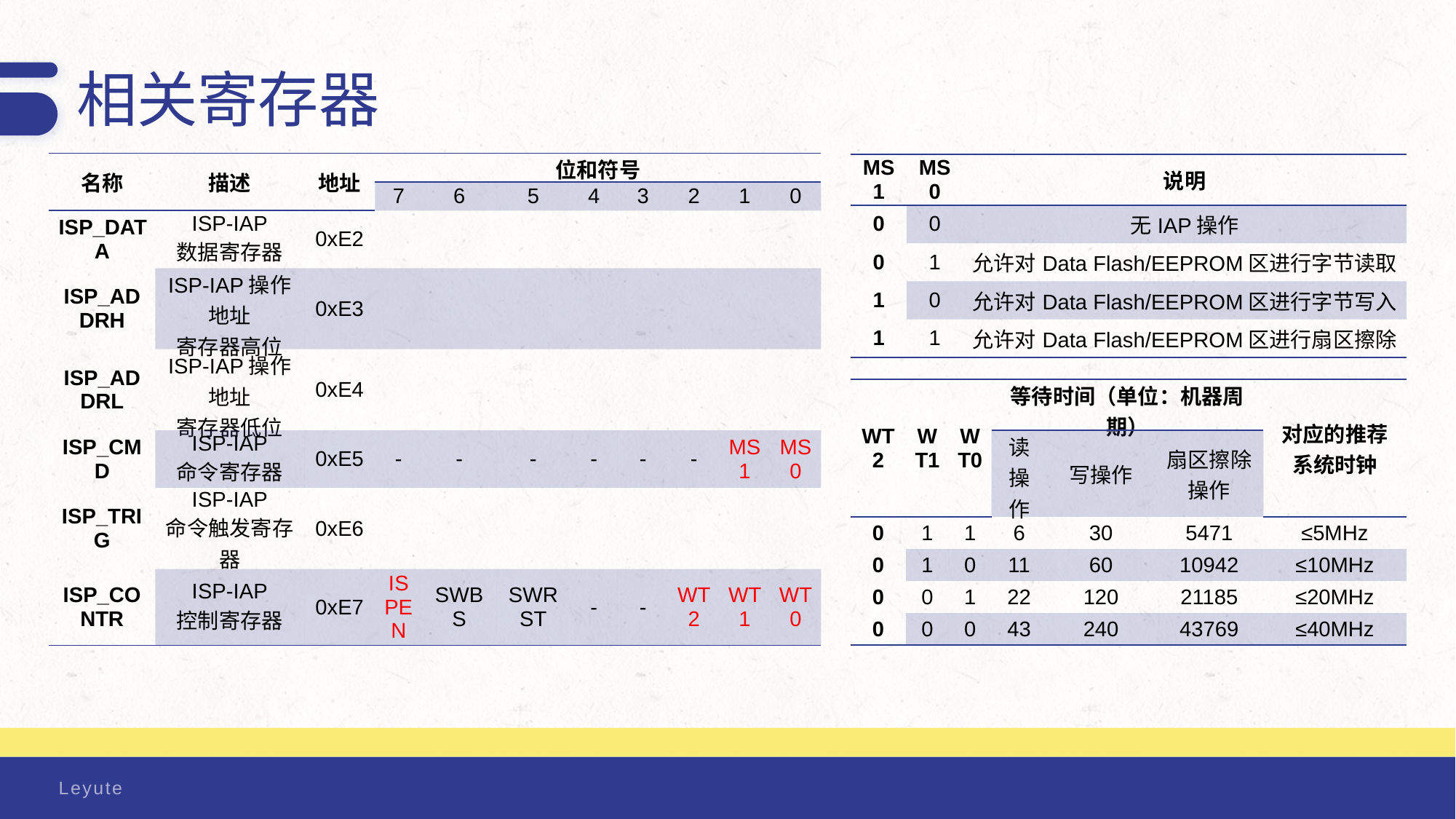

相关寄存器
| 名称 | 描述 | 地址 | 位和符号 |  |  |  |  |  |  |  |
| --- | --- | --- | --- | --- | --- | --- | --- | --- | --- | --- |
|  |  |  | 7 | 6 | 5 | 4 | 3 | 2 | 1 | 0 |
| ISP\_DATA | ISP-IAP 数据寄存器 | 0xE2 |  |  |  |  |  |  |  |  |
| ISP\_ADDRH | ISP-IAP操作地址 寄存器高位 | 0xE3 |  |  |  |  |  |  |  |  |
| ISP\_ADDRL | ISP-IAP操作地址 寄存器低位 | 0xE4 |  |  |  |  |  |  |  |  |
| ISP\_CMD | ISP-IAP 命令寄存器 | 0xE5 | - | - | - | - | - | - | MS1 | MS0 |
| ISP\_TRIG | ISP-IAP 命令触发寄存器 | 0xE6 |  |  |  |  |  |  |  |  |
| ISP\_CONTR | ISP-IAP 控制寄存器 | 0xE7 | ISPEN | SWBS | SWRST | - | - | WT2 | WT1 | WT0 |
| MS1 | MS0 | 说明 |
| --- | --- | --- |
| 0 | 0 | 无IAP操作 |
| 0 | 1 | 允许对Data Flash/EEPROM区进行字节读取 |
| 1 | 0 | 允许对Data Flash/EEPROM区进行字节写入 |
| 1 | 1 | 允许对Data Flash/EEPROM区进行扇区擦除 |
| WT2 | WT1 | WT0 | 等待时间（单位：机器周期） |  |  | 对应的推荐系统时钟 |
| --- | --- | --- | --- | --- | --- | --- |
|  |  |  | 读操作 | 写操作 | 扇区擦除操作 |  |
| 0 | 1 | 1 | 6 | 30 | 5471 | ≤5MHz |
| 0 | 1 | 0 | 11 | 60 | 10942 | ≤10MHz |
| 0 | 0 | 1 | 22 | 120 | 21185 | ≤20MHz |
| 0 | 0 | 0 | 43 | 240 | 43769 | ≤40MHz |